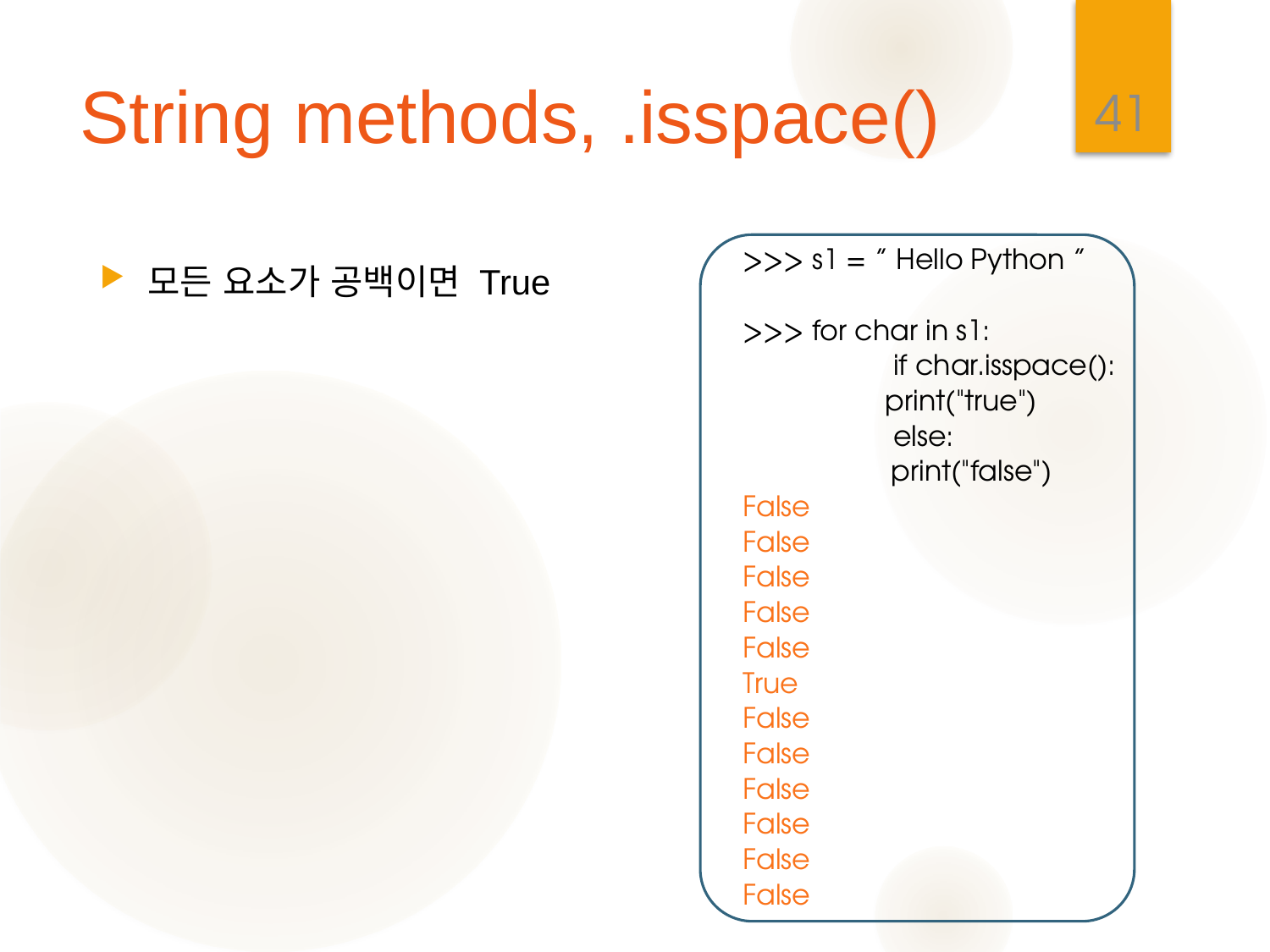

41
# String methods, .isspace()
>>> s1 = ” Hello Python ”

>>> for char in s1:
     	   if char.isspace():
          	  print("true")
     	   else:
                   print("false")
False
False
False
False
False
True
False
False
False
False
False
False

모든 요소가 공백이면 True